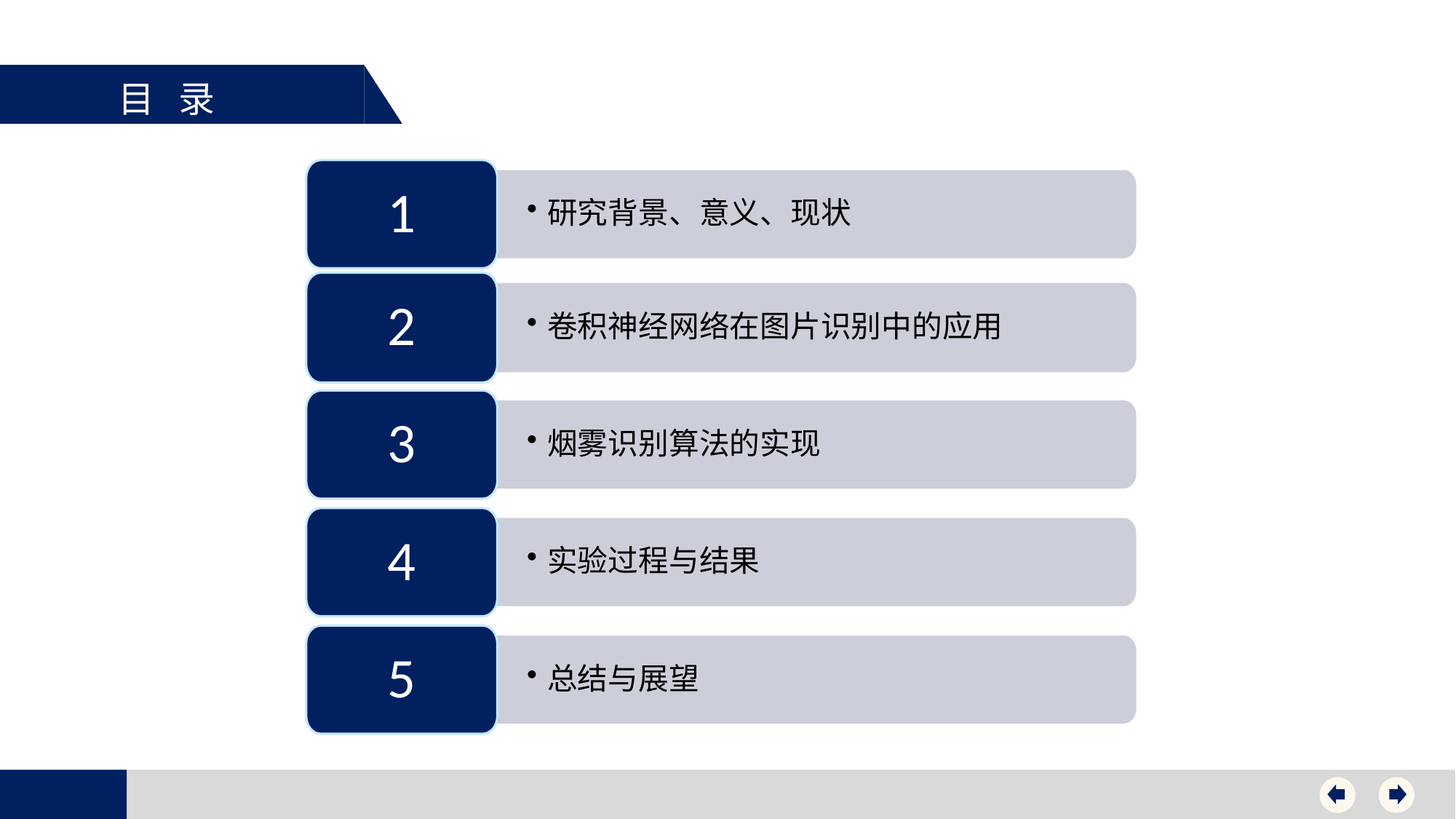

目   录
1
研究背景、意义、现状
2
卷积神经网络在图片识别中的应用
3
烟雾识别算法的实现
4
实验过程与结果
5
总结与展望